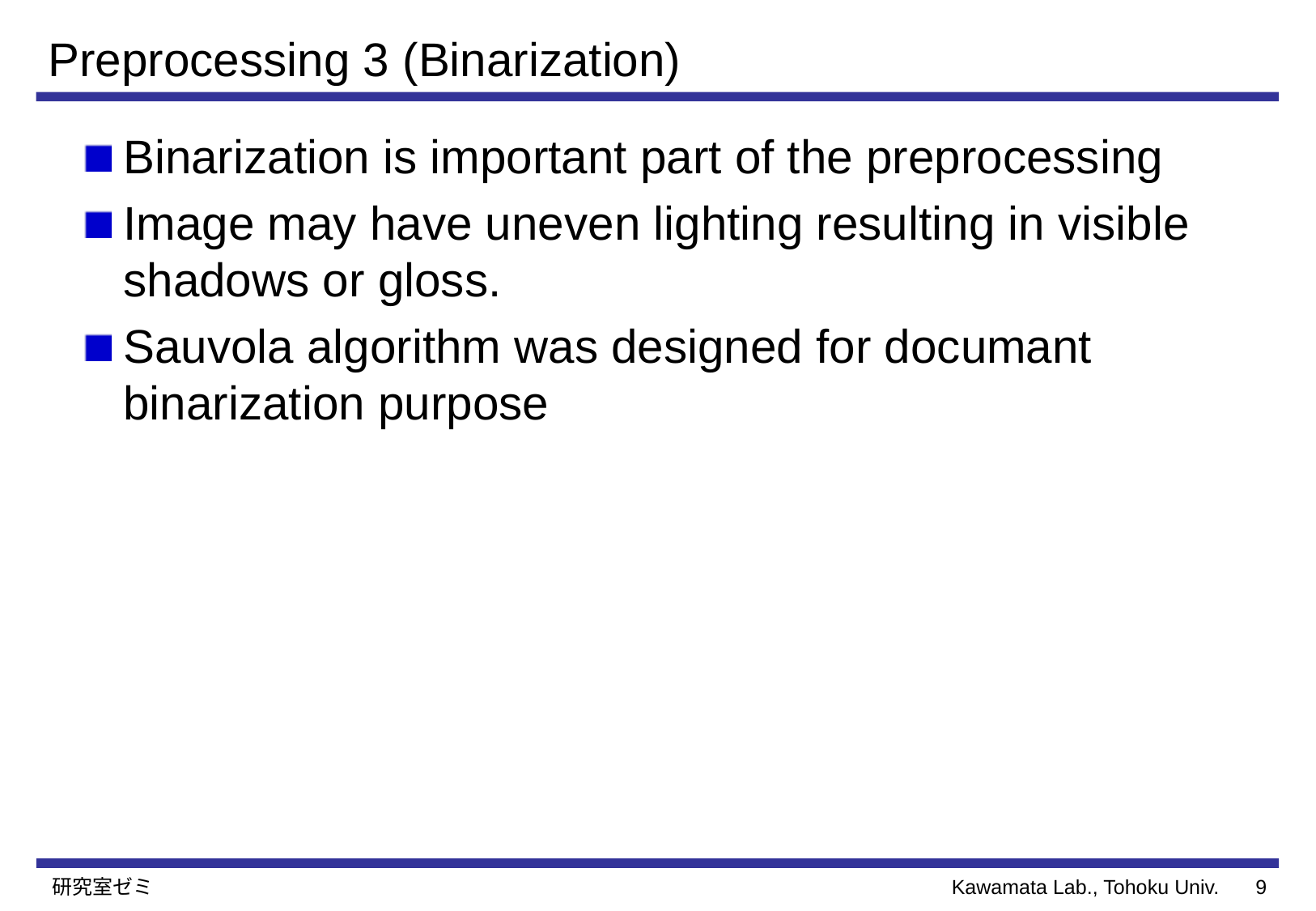

# Preprocessing 3 (Binarization)
Binarization is important part of the preprocessing
Image may have uneven lighting resulting in visible shadows or gloss.
Sauvola algorithm was designed for documant binarization purpose
研究室ゼミ
9